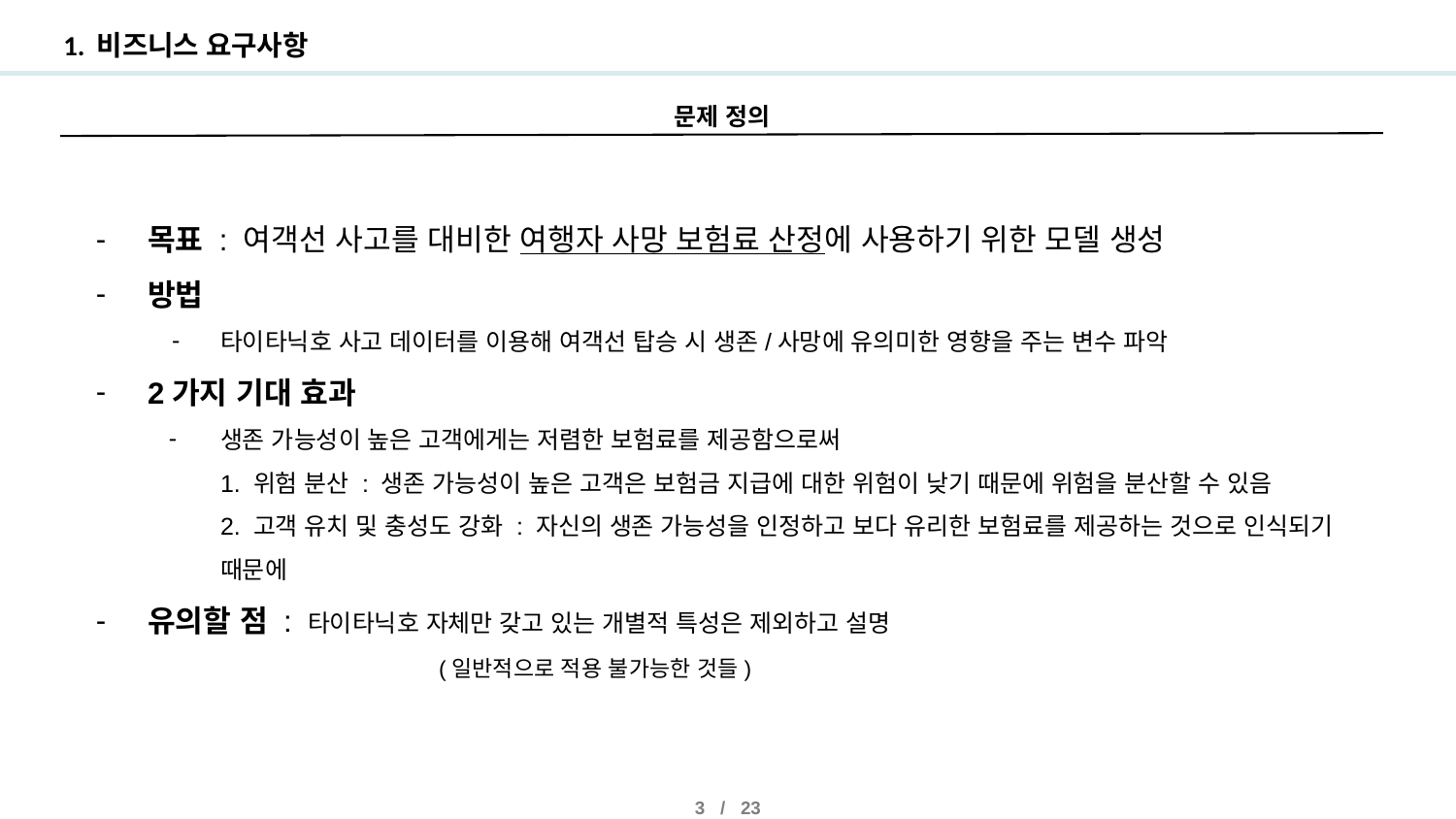

# 1. 비즈니스 요구사항
 문제 정의
목표 : 여객선 사고를 대비한 여행자 사망 보험료 산정에 사용하기 위한 모델 생성
방법
타이타닉호 사고 데이터를 이용해 여객선 탑승 시 생존/사망에 유의미한 영향을 주는 변수 파악
2가지 기대 효과
생존 가능성이 높은 고객에게는 저렴한 보험료를 제공함으로써
1. 위험 분산 : 생존 가능성이 높은 고객은 보험금 지급에 대한 위험이 낮기 때문에 위험을 분산할 수 있음
2. 고객 유치 및 충성도 강화 : 자신의 생존 가능성을 인정하고 보다 유리한 보험료를 제공하는 것으로 인식되기 때문에
유의할 점 : 타이타닉호 자체만 갖고 있는 개별적 특성은 제외하고 설명
		(일반적으로 적용 불가능한 것들)